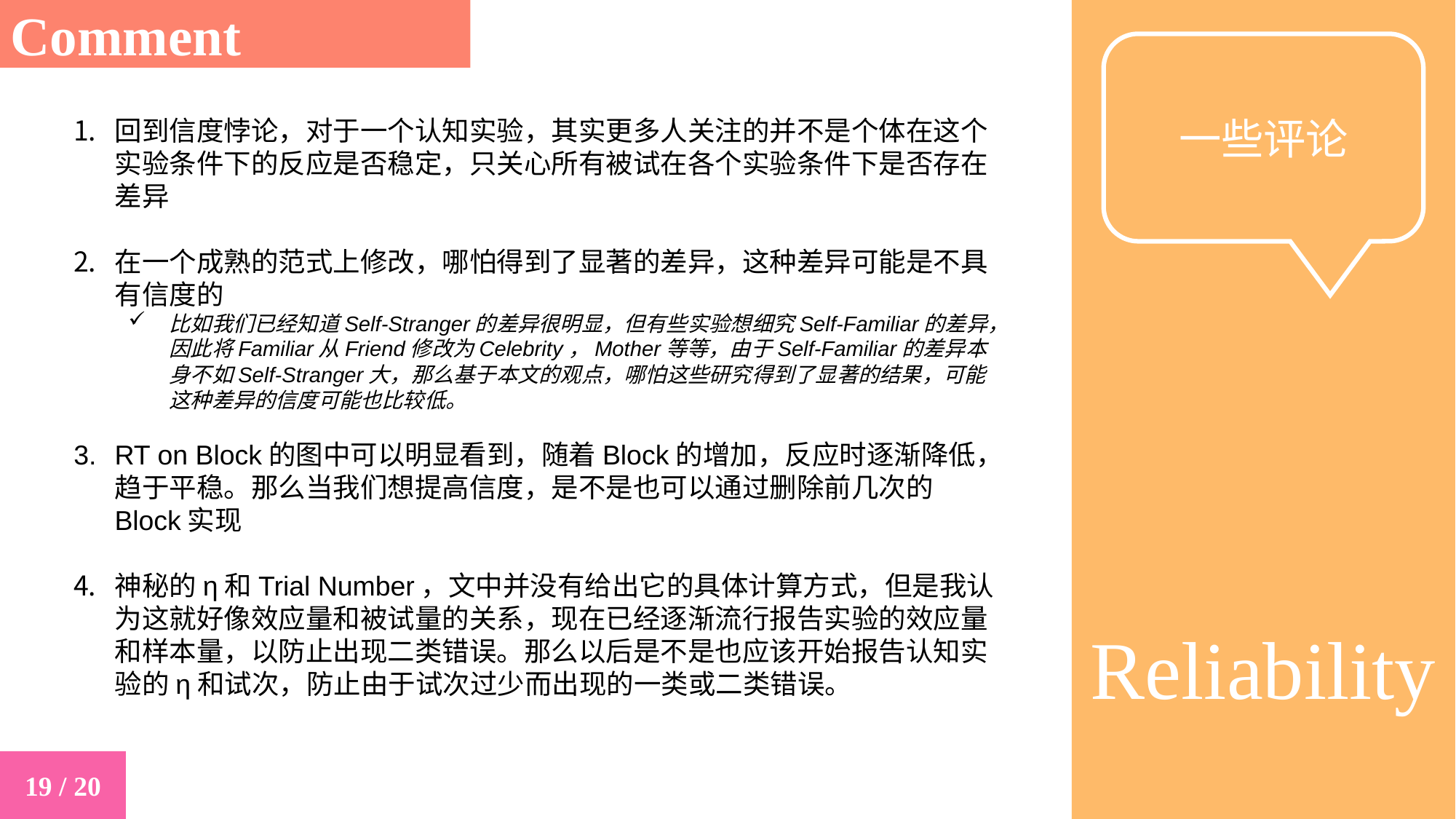

Comment
Reliability

一些评论
回到信度悖论，对于一个认知实验，其实更多人关注的并不是个体在这个实验条件下的反应是否稳定，只关心所有被试在各个实验条件下是否存在差异

在一个成熟的范式上修改，哪怕得到了显著的差异，这种差异可能是不具有信度的
比如我们已经知道Self-Stranger的差异很明显，但有些实验想细究Self-Familiar的差异，因此将Familiar从Friend修改为Celebrity，Mother等等，由于Self-Familiar的差异本身不如Self-Stranger大，那么基于本文的观点，哪怕这些研究得到了显著的结果，可能这种差异的信度可能也比较低。

RT on Block的图中可以明显看到，随着Block的增加，反应时逐渐降低，趋于平稳。那么当我们想提高信度，是不是也可以通过删除前几次的Block实现

神秘的η和Trial Number，文中并没有给出它的具体计算方式，但是我认为这就好像效应量和被试量的关系，现在已经逐渐流行报告实验的效应量和样本量，以防止出现二类错误。那么以后是不是也应该开始报告认知实验的η和试次，防止由于试次过少而出现的一类或二类错误。
19 / 20